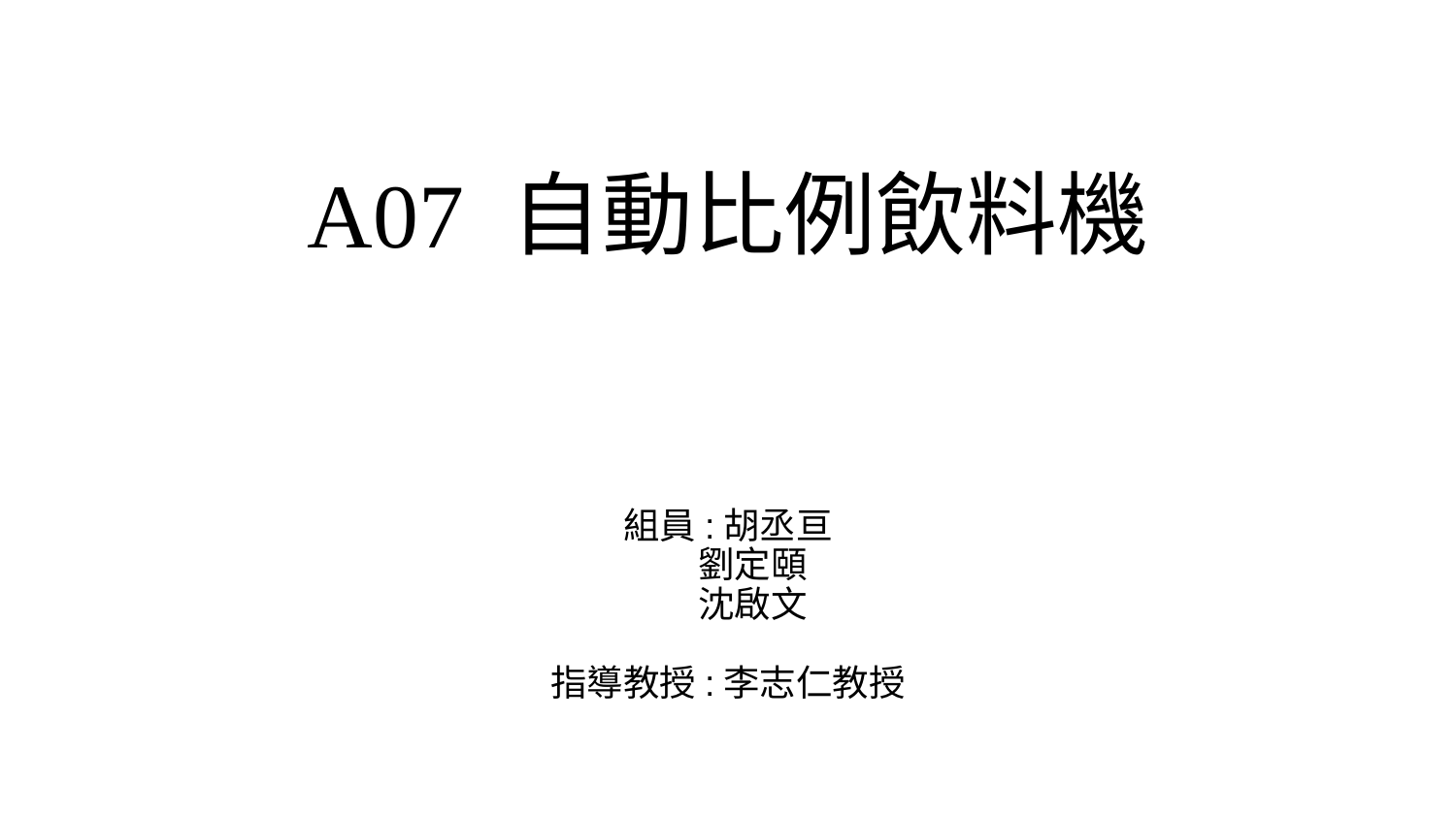

# A07 自動比例飲料機
組員:胡丞亘
     劉定頤
     沈啟文

指導教授:李志仁教授